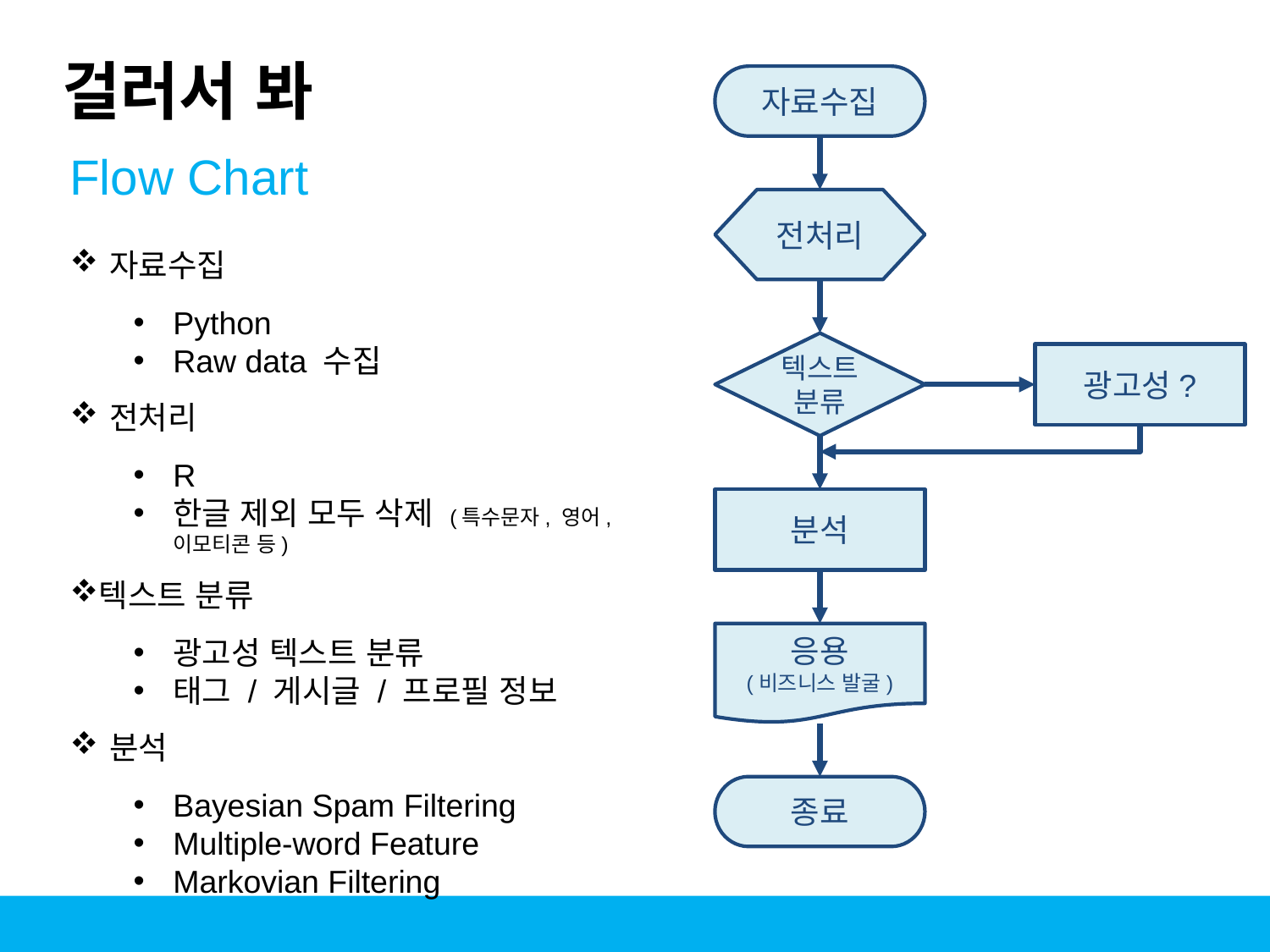

걸러서 봐
자료수집
전처리
텍스트 분류
광고성?
분석
응용
(비즈니스 발굴)
종료
Flow Chart
자료수집
Python
Raw data 수집
전처리
R
한글 제외 모두 삭제 (특수문자, 영어, 이모티콘 등)
텍스트 분류
광고성 텍스트 분류
태그 / 게시글 / 프로필 정보
분석
Bayesian Spam Filtering
Multiple-word Feature
Markovian Filtering